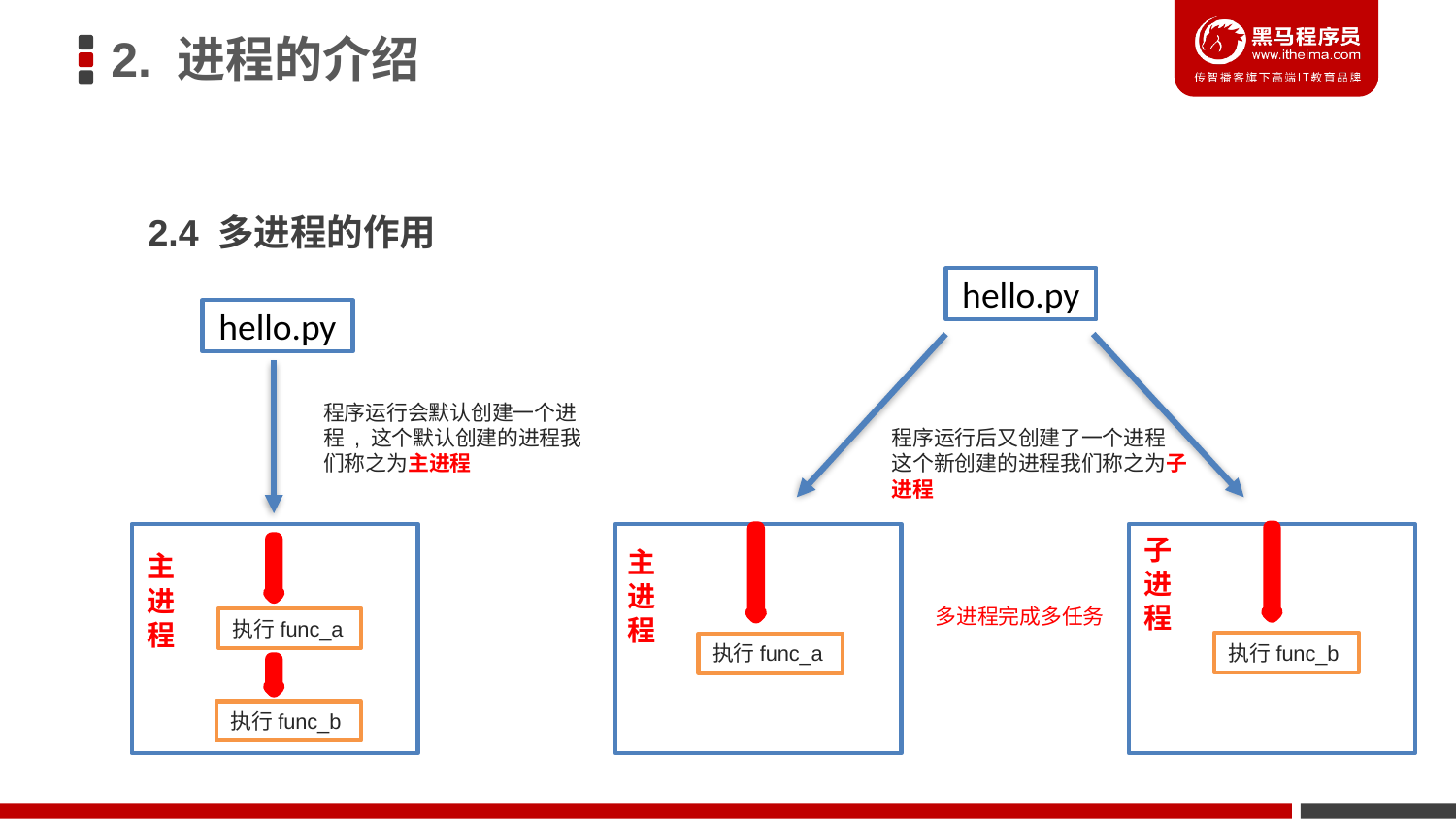

2. 进程的介绍
2.4 多进程的作用
hello.py
hello.py
程序运行会默认创建一个进程 , 这个默认创建的进程我们称之为主进程
程序运行后又创建了一个进程
这个新创建的进程我们称之为子进程

子
进
程

主
进
程

主
进
程
多进程完成多任务
执行func_a
执行func_b
执行func_a

执行func_b